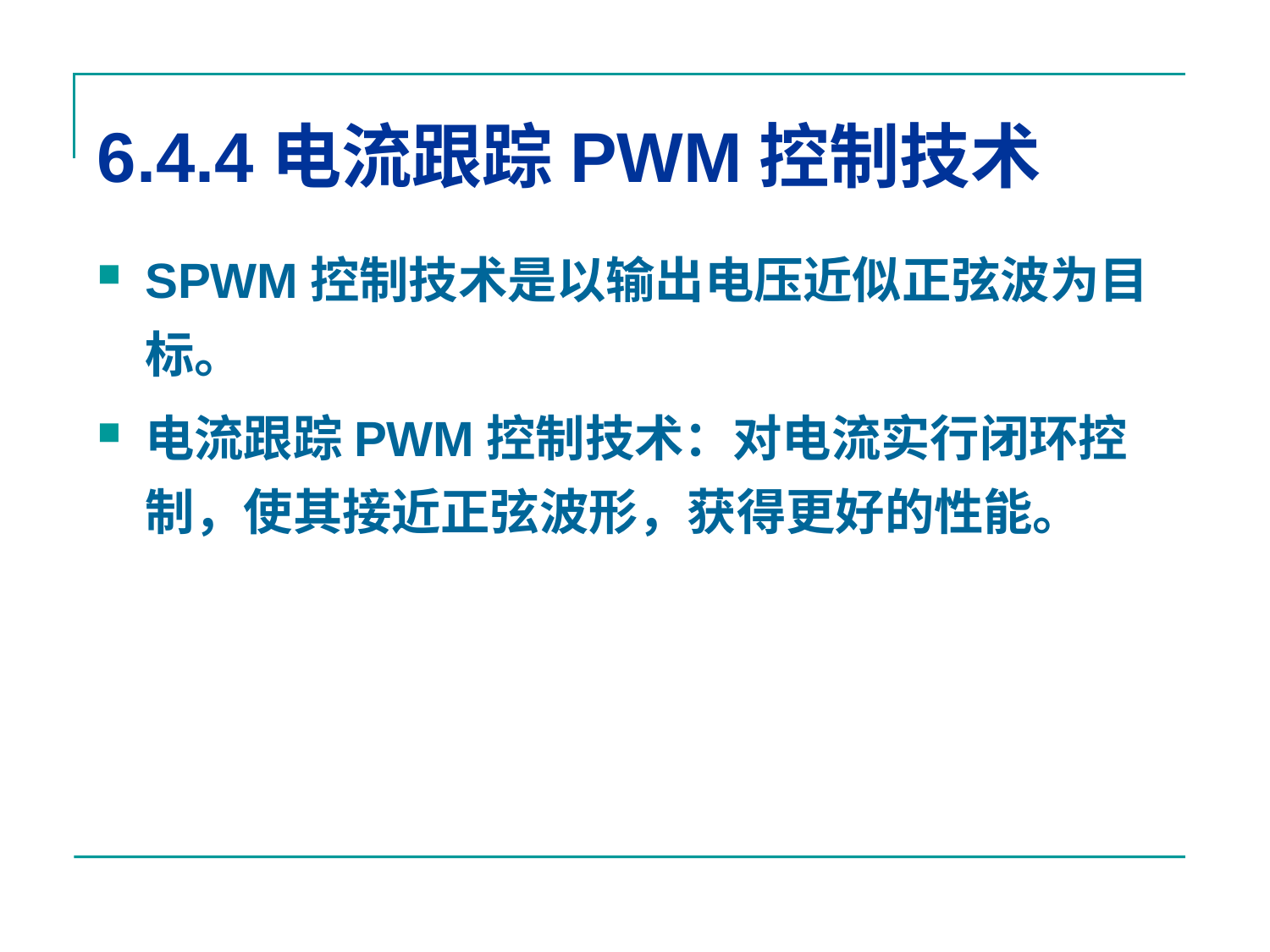

# 6.4.4电流跟踪PWM控制技术
SPWM控制技术是以输出电压近似正弦波为目标。
电流跟踪PWM控制技术：对电流实行闭环控制，使其接近正弦波形，获得更好的性能。